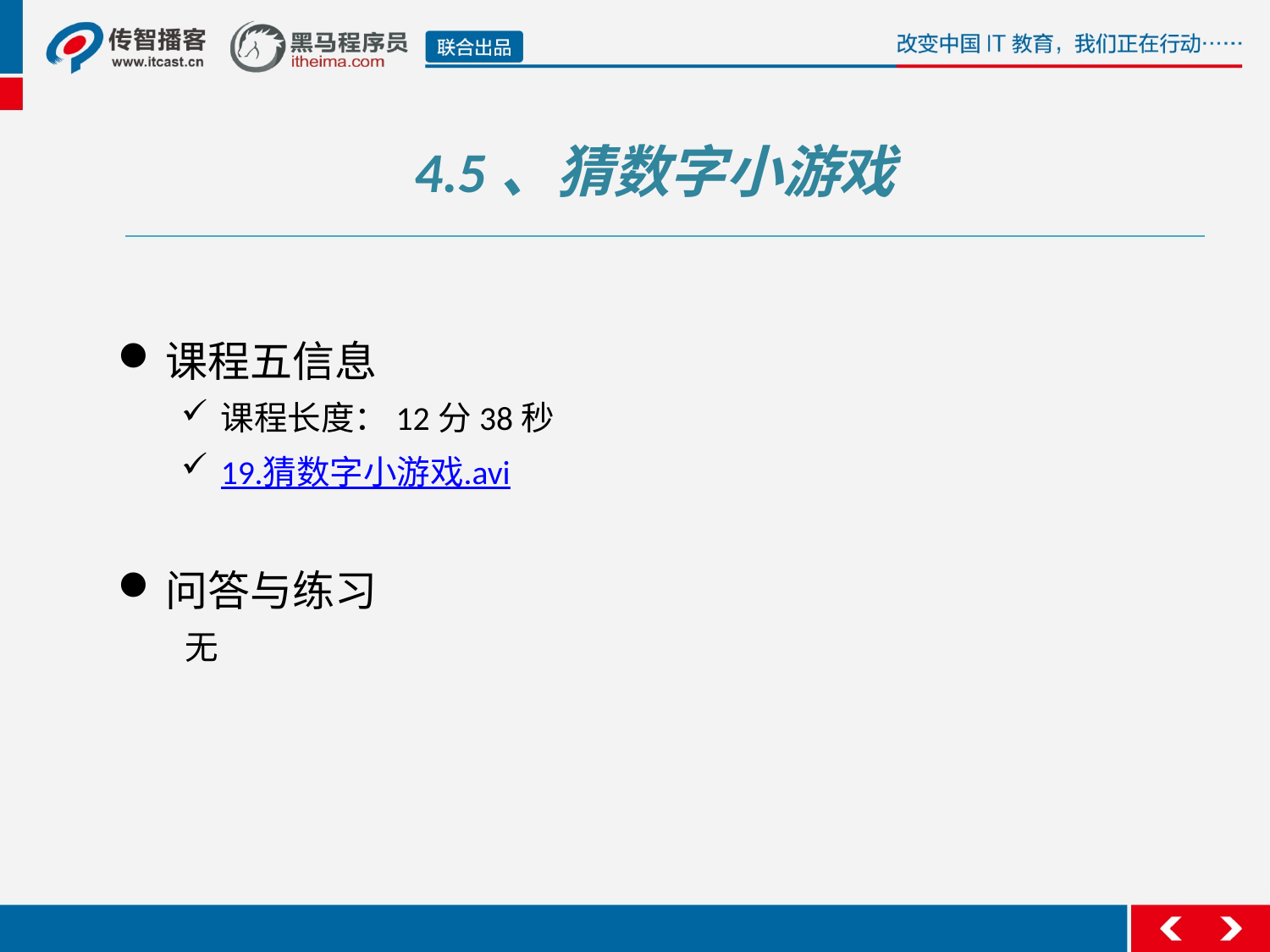

# 4.5、猜数字小游戏

课程五信息
课程长度：12分38秒
19.猜数字小游戏.avi

问答与练习
        无